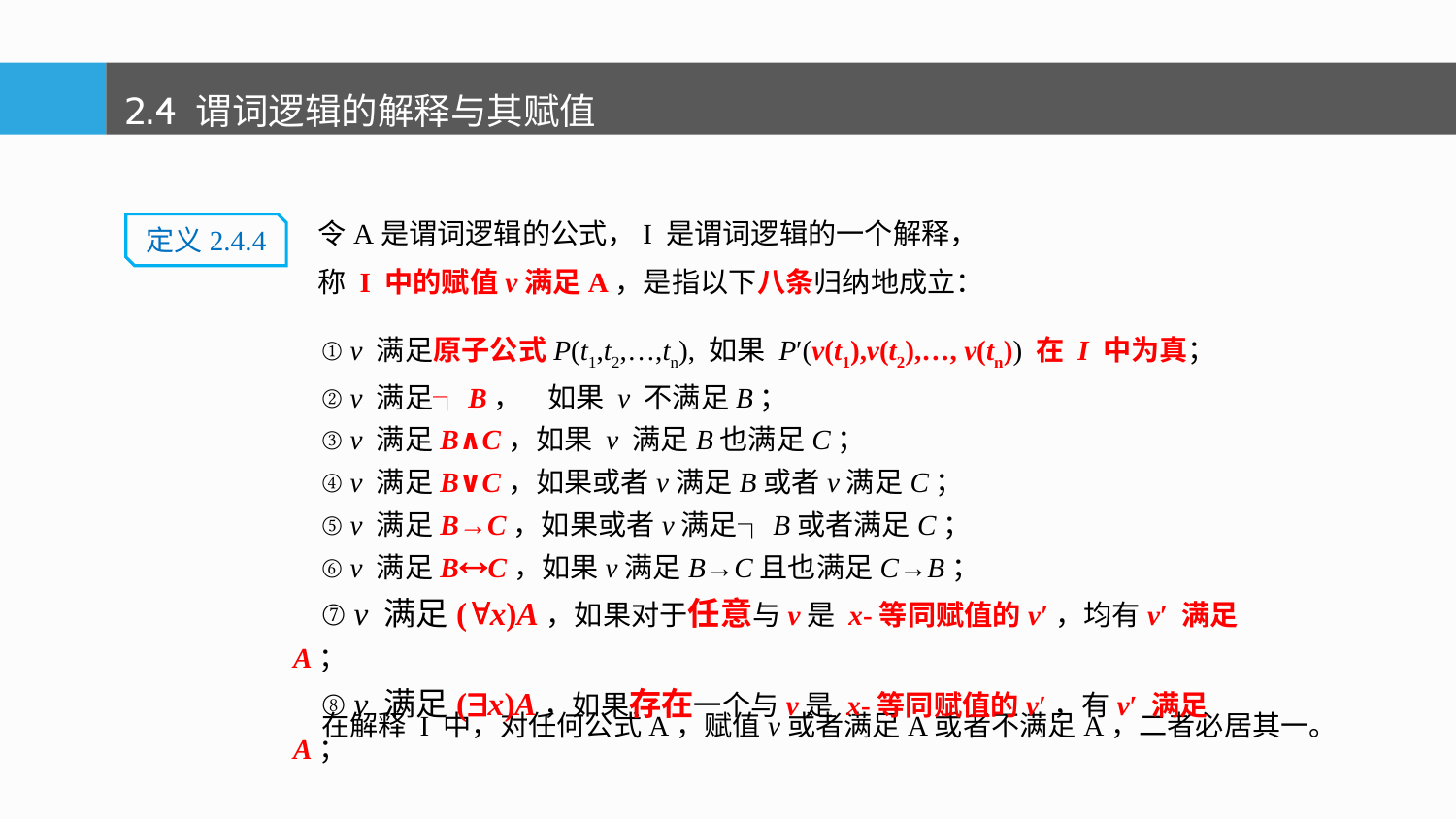

2.4 谓词逻辑的解释与其赋值

令A是谓词逻辑的公式，I 是谓词逻辑的一个解释，
称 I 中的赋值v满足A，是指以下八条归纳地成立：
定义2.4.4
    ① v 满足原子公式P(t1,t2,…,tn), 如果 Pʹ(v(t1),v(t2),…, v(tn)) 在 I 中为真；
    ② v 满足┐B，    如果 v 不满足B；
    ③ v 满足B∧C，如果 v 满足B也满足C；
    ④ v 满足B∨C，如果或者v满足B或者v满足C；
    ⑤ v 满足B→C，如果或者v满足┐B或者满足C；
    ⑥ v 满足B↔C，如果v满足B→C且也满足C→B；
    ⑦ v 满足(∀x)A，如果对于任意与v是 x-等同赋值的vʹ，均有vʹ 满足A；
    ⑧ v 满足(∃x)A，如果存在一个与v是 x-等同赋值的vʹ，有vʹ 满足A；
在解释 I 中，对任何公式A，赋值v或者满足A或者不满足A，二者必居其一。